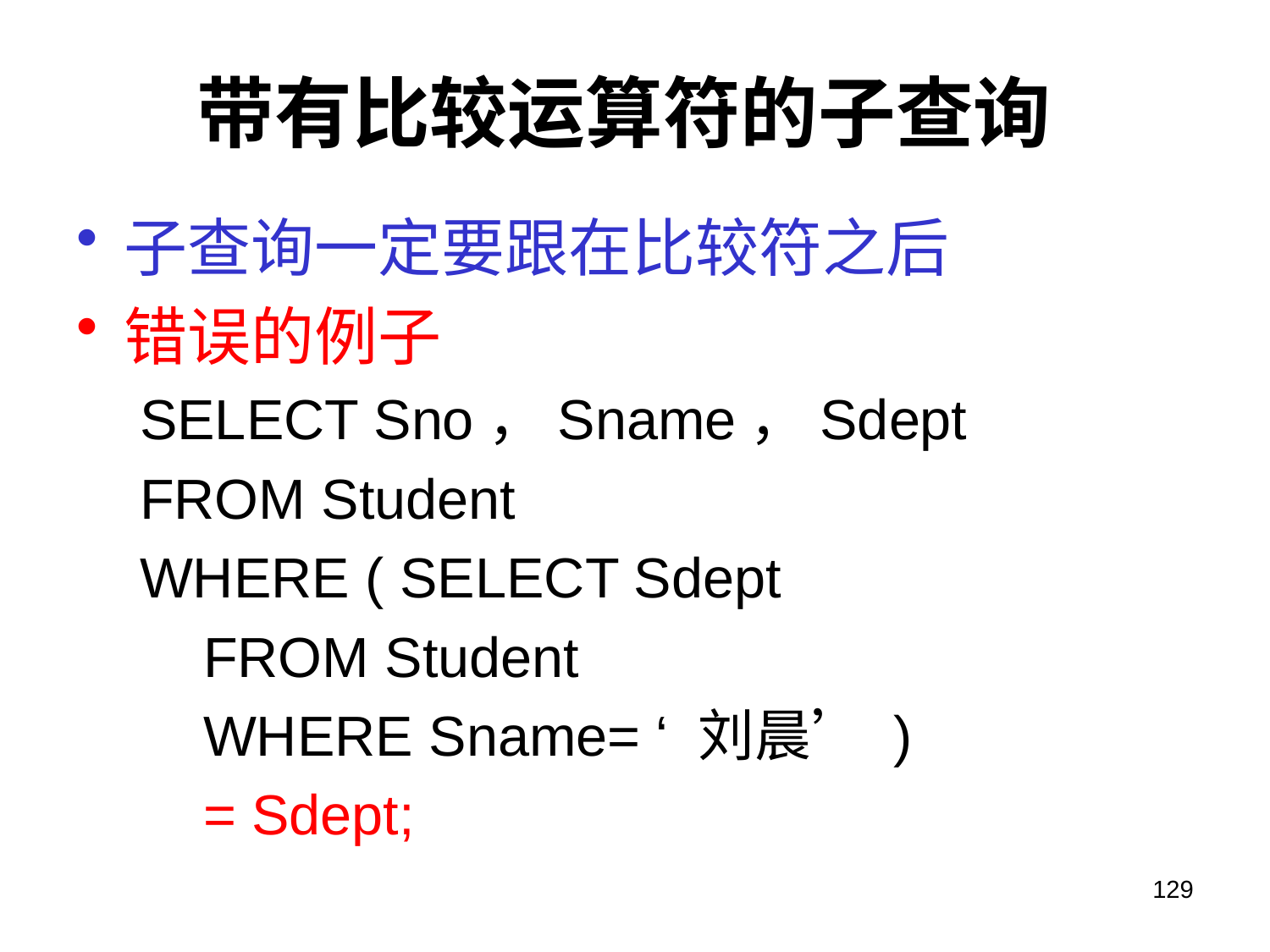

# 带有比较运算符的子查询
子查询一定要跟在比较符之后
错误的例子
SELECT Sno，Sname，Sdept
FROM Student
WHERE ( SELECT Sdept
FROM Student
WHERE Sname= ‘ 刘晨’ )
= Sdept;
129